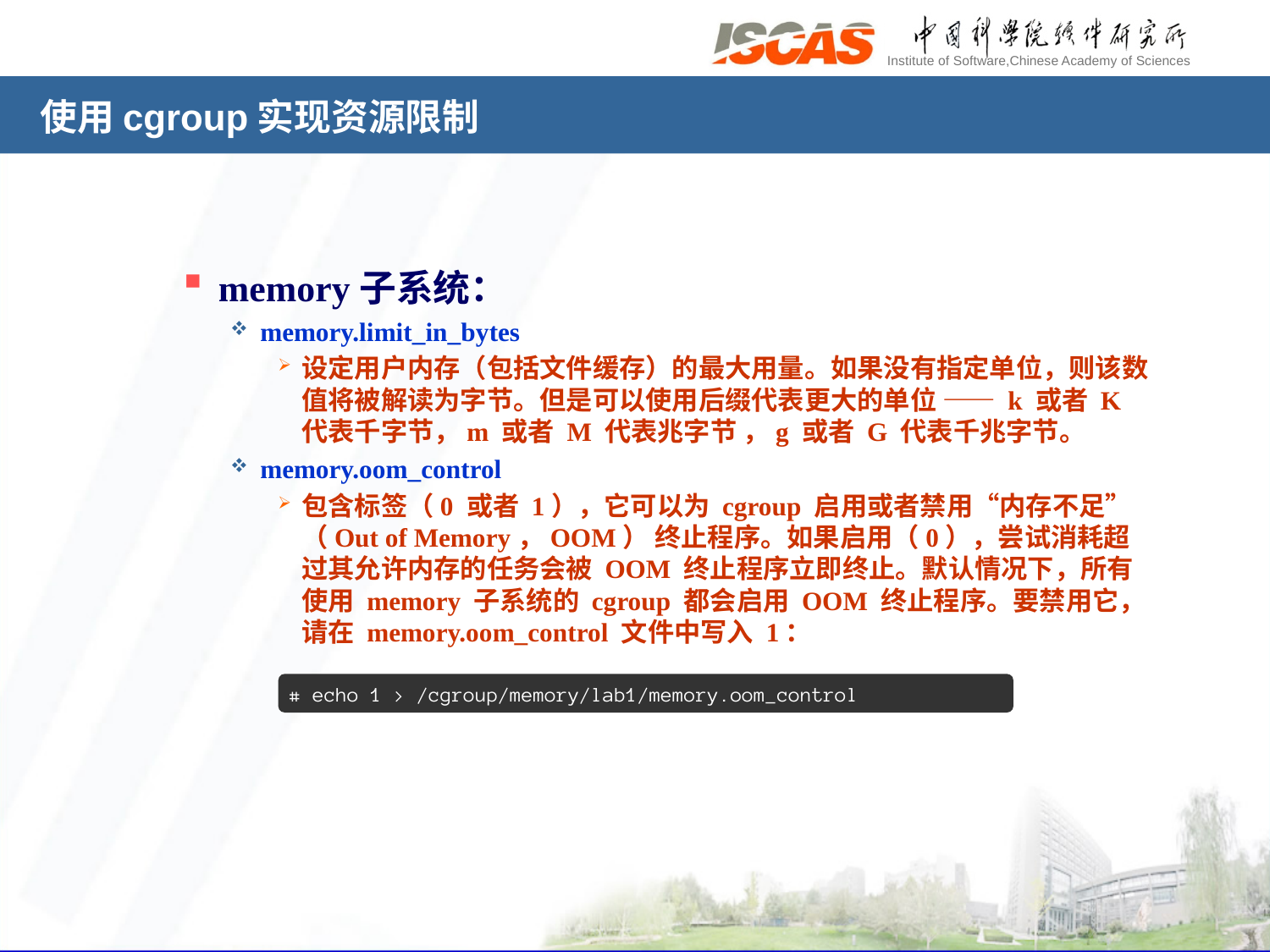

# 使用cgroup实现资源限制
memory子系统：
memory.limit_in_bytes
设定用户内存（包括文件缓存）的最大用量。如果没有指定单位，则该数值将被解读为字节。但是可以使用后缀代表更大的单位 —— k 或者 K 代表千字节，m 或者 M 代表兆字节 ，g 或者 G 代表千兆字节。
memory.oom_control
包含标签（0 或者 1），它可以为 cgroup 启用或者禁用“内存不足”（Out of Memory，OOM） 终止程序。如果启用（0），尝试消耗超过其允许内存的任务会被 OOM 终止程序立即终止。默认情况下，所有使用 memory 子系统的 cgroup 都会启用 OOM 终止程序。要禁用它，请在 memory.oom_control 文件中写入 1：

# echo 1 > /cgroup/memory/lab1/memory.oom_control